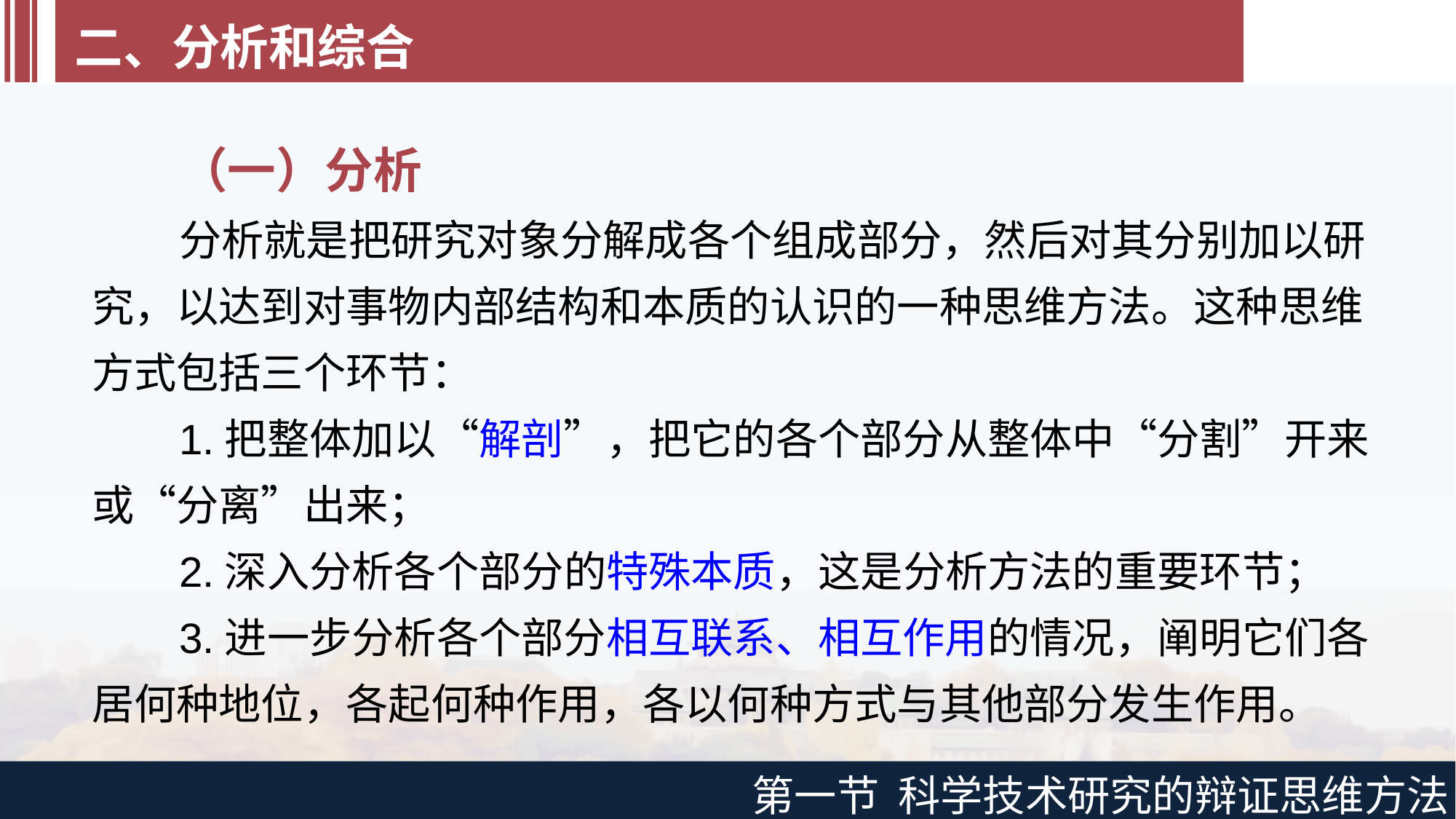

二、分析和综合
（一）分析
分析就是把研究对象分解成各个组成部分，然后对其分别加以研究，以达到对事物内部结构和本质的认识的一种思维方法。这种思维方式包括三个环节：
1.把整体加以“解剖”，把它的各个部分从整体中“分割”开来或“分离”出来；
2.深入分析各个部分的特殊本质，这是分析方法的重要环节；
3.进一步分析各个部分相互联系、相互作用的情况，阐明它们各居何种地位，各起何种作用，各以何种方式与其他部分发生作用。
第一节  科学技术研究的辩证思维方法